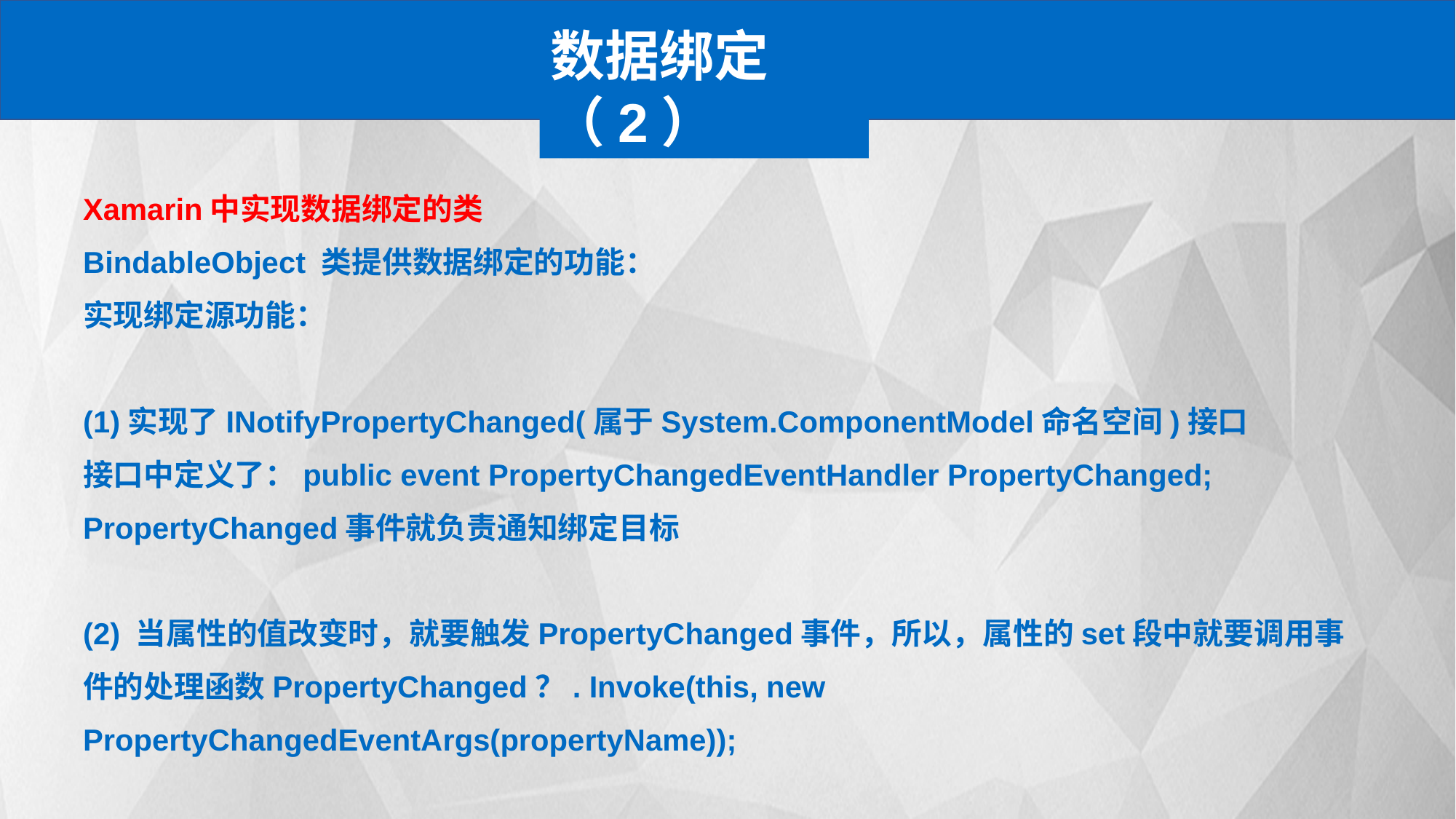

数据绑定（2）
Xamarin中实现数据绑定的类
BindableObject 类提供数据绑定的功能：
实现绑定源功能：

(1)实现了INotifyPropertyChanged(属于System.ComponentModel命名空间)接口
接口中定义了：public event PropertyChangedEventHandler PropertyChanged;
PropertyChanged事件就负责通知绑定目标

(2) 当属性的值改变时，就要触发PropertyChanged事件，所以，属性的set段中就要调用事件的处理函数PropertyChanged？. Invoke(this, new PropertyChangedEventArgs(propertyName));